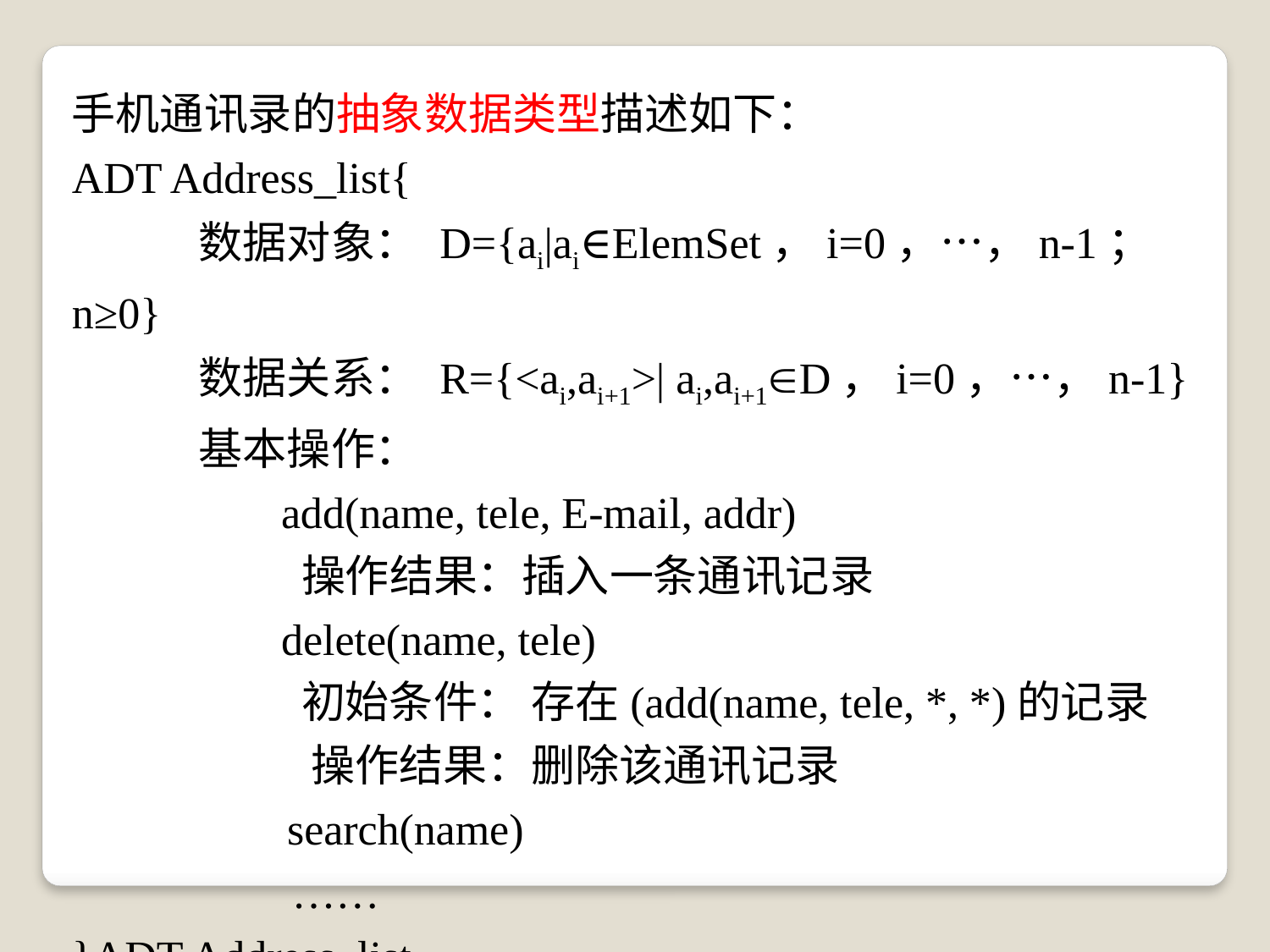

手机通讯录的抽象数据类型描述如下：
ADT Address_list{
	数据对象： D={ai|ai∈ElemSet，i=0，…，n-1；n≥0}
	数据关系： R={<ai,ai+1>| ai,ai+1∈D，i=0，…，n-1}
	基本操作：
                   add(name, tele, E-mail, addr)
                      操作结果：插入一条通讯记录
                   delete(name, tele)
                      初始条件： 存在(add(name, tele, *, *)的记录
                       操作结果：删除该通讯记录
	        search(name)
                    ……
}ADT Address_list